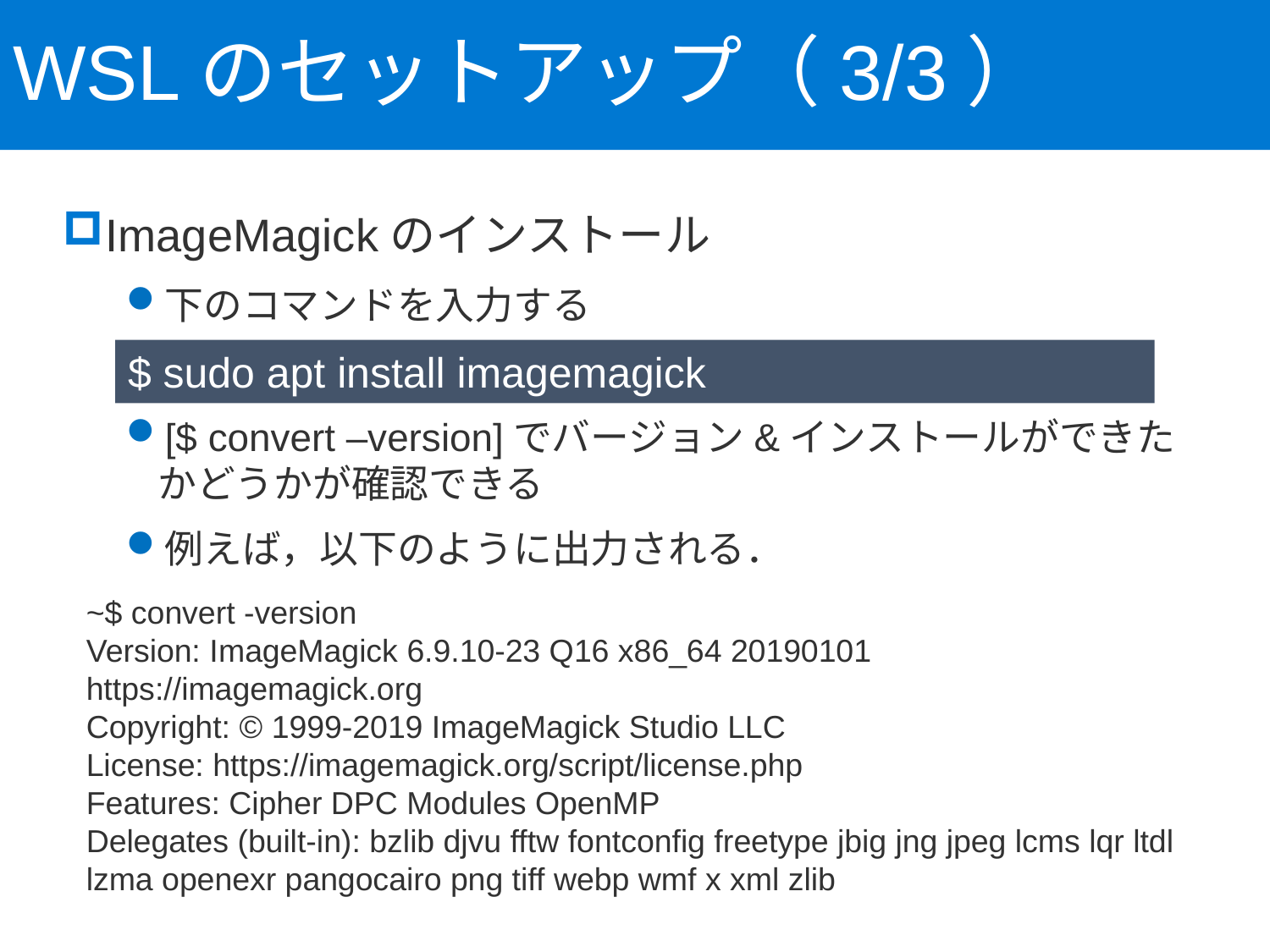

# WSLのセットアップ（3/3）
6
ImageMagickのインストール
下のコマンドを入力する

[$ convert –version]でバージョン&インストールができたかどうかが確認できる
例えば，以下のように出力される．
$ sudo apt install imagemagick
~$ convert -version
Version: ImageMagick 6.9.10-23 Q16 x86_64 20190101 https://imagemagick.org
Copyright: © 1999-2019 ImageMagick Studio LLC
License: https://imagemagick.org/script/license.php
Features: Cipher DPC Modules OpenMP
Delegates (built-in): bzlib djvu fftw fontconfig freetype jbig jng jpeg lcms lqr ltdl lzma openexr pangocairo png tiff webp wmf x xml zlib